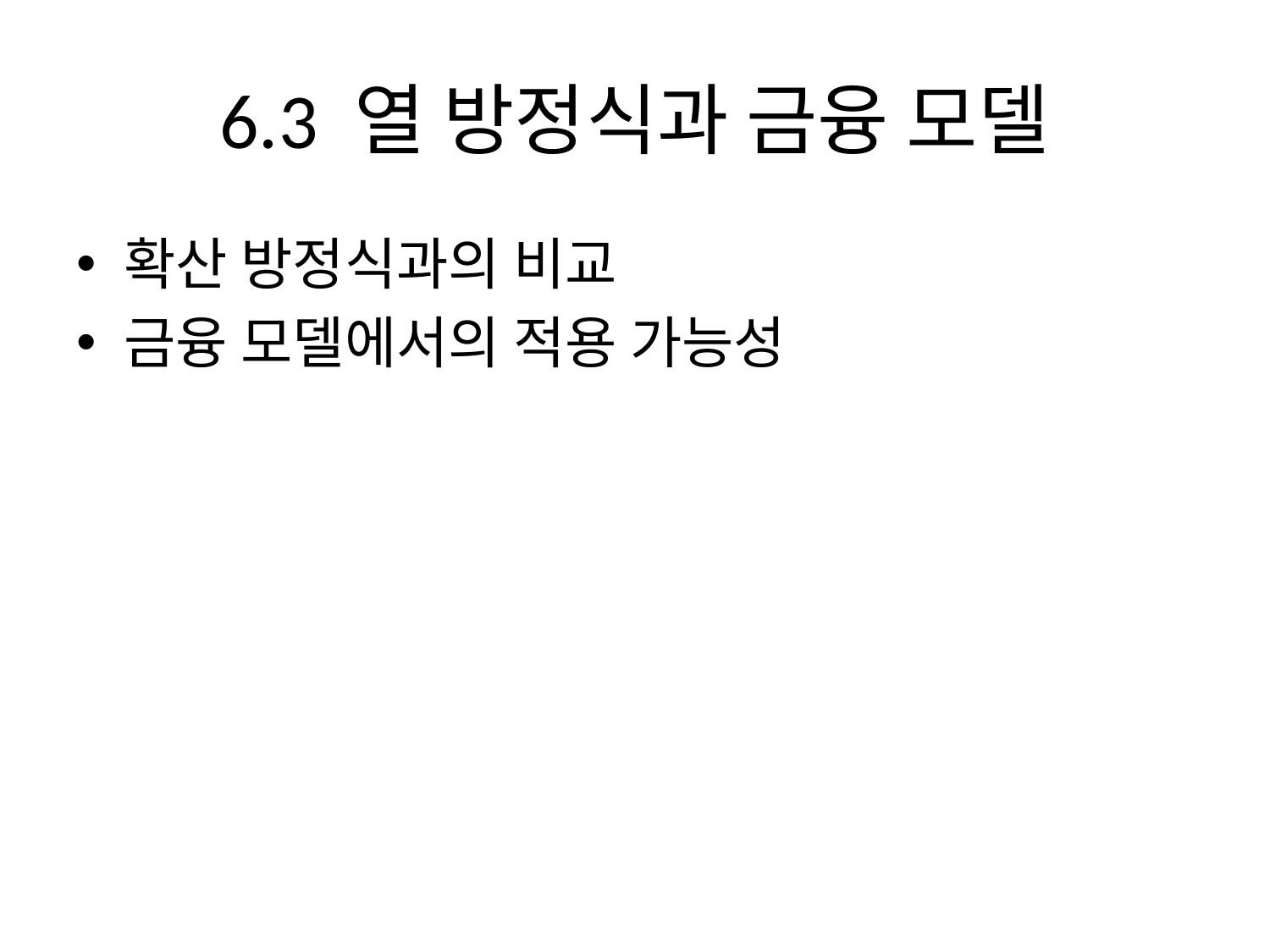

# 6.3 열 방정식과 금융 모델
확산 방정식과의 비교
금융 모델에서의 적용 가능성